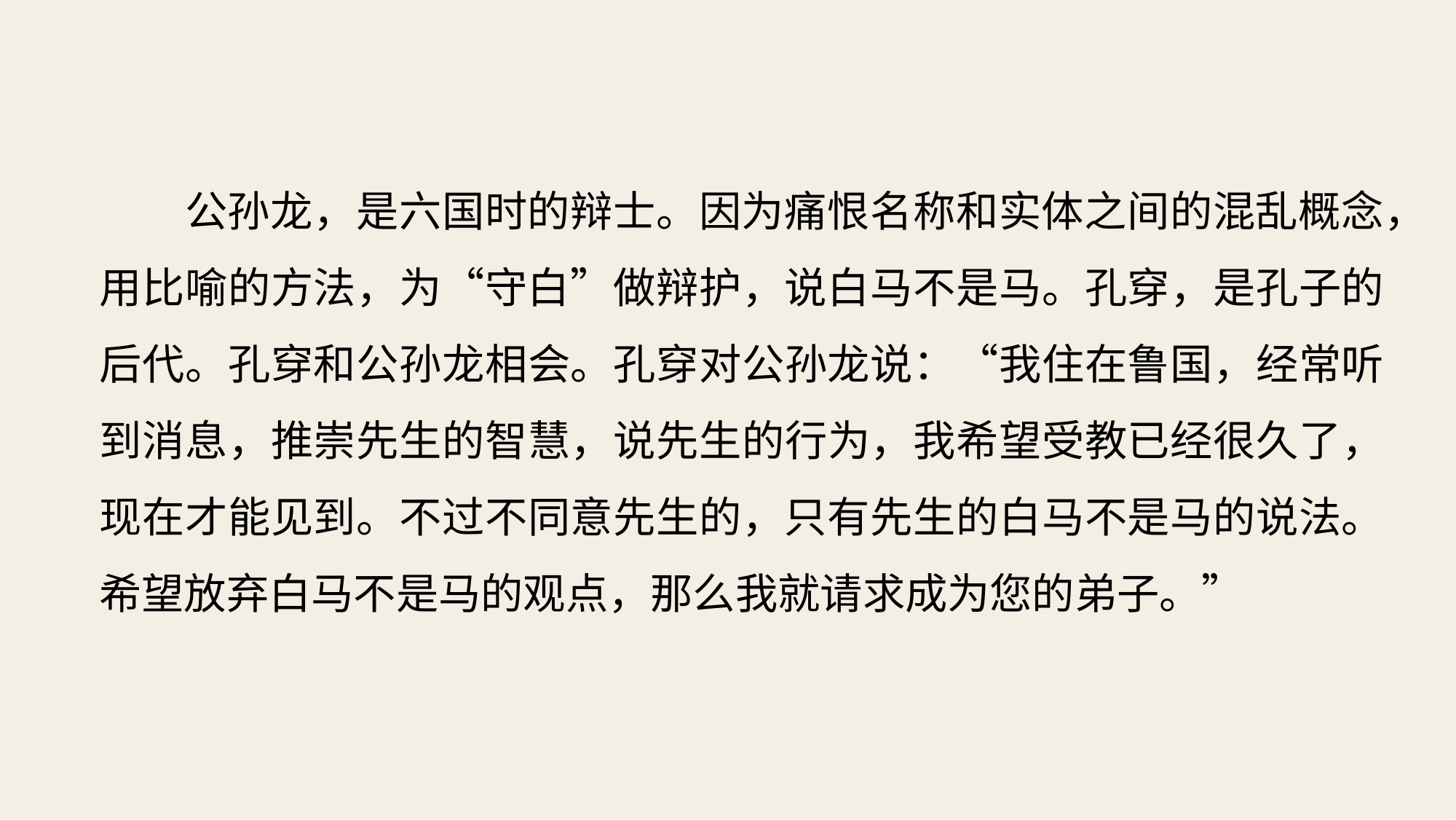

公孙龙，是六国时的辩士。因为痛恨名称和实体之间的混乱概念，用比喻的方法，为“守白”做辩护，说白马不是马。孔穿，是孔子的后代。孔穿和公孙龙相会。孔穿对公孙龙说：“我住在鲁国，经常听到消息，推崇先生的智慧，说先生的行为，我希望受教已经很久了，现在才能见到。不过不同意先生的，只有先生的白马不是马的说法。希望放弃白马不是马的观点，那么我就请求成为您的弟子。”